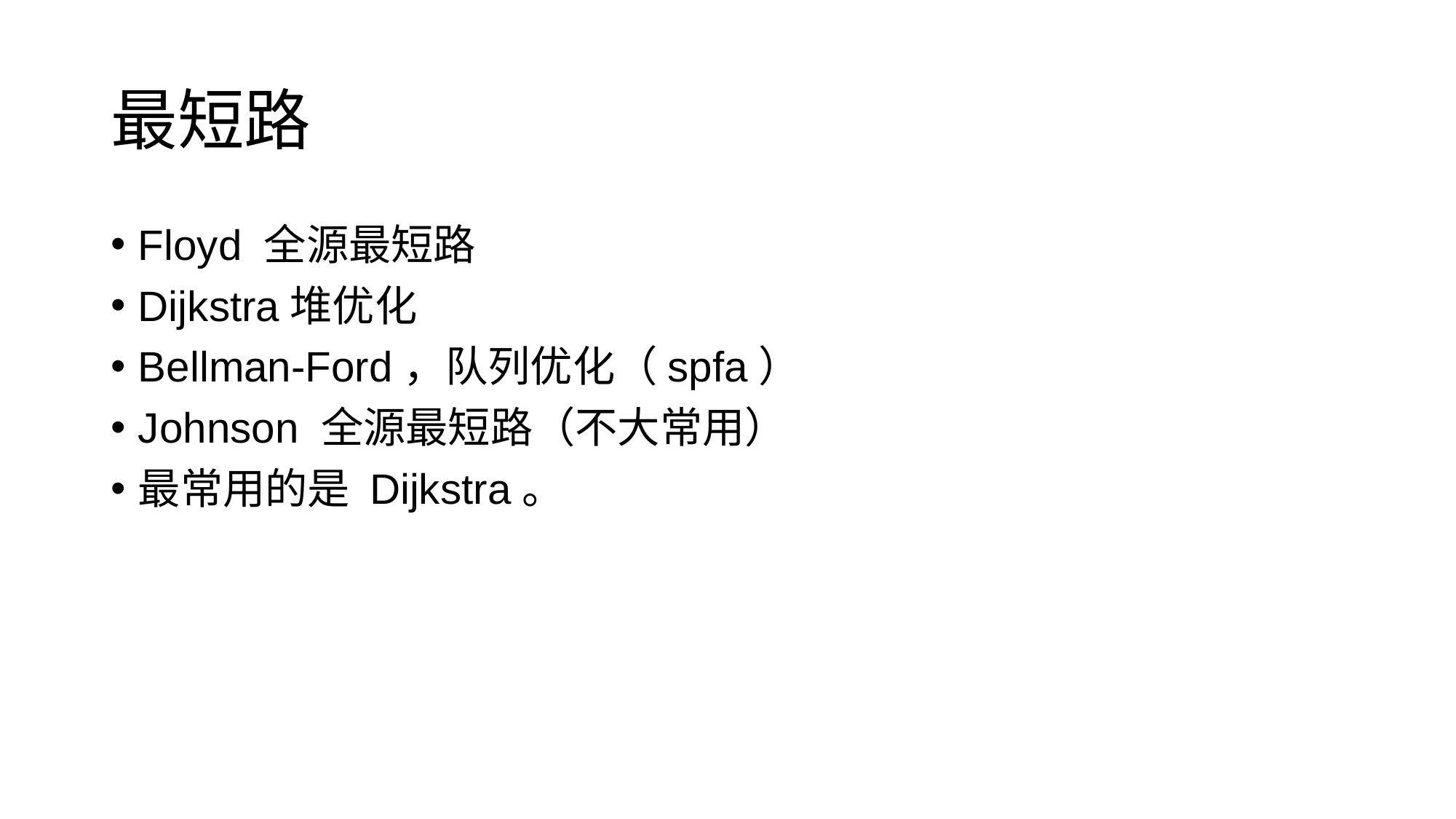

# 最短路
Floyd 全源最短路
Dijkstra堆优化
Bellman-Ford，队列优化（spfa）
Johnson 全源最短路（不大常用）
最常用的是 Dijkstra。